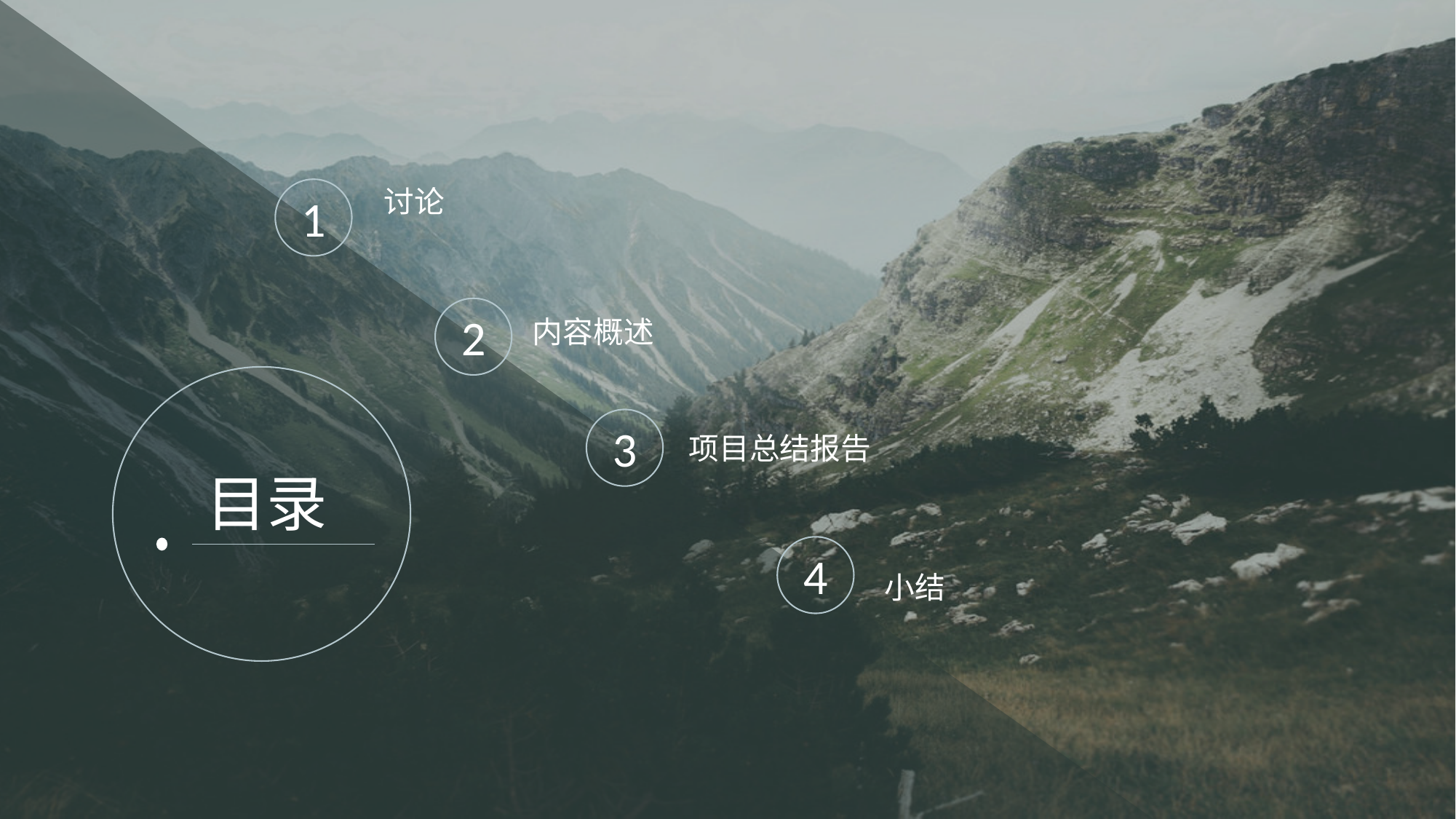

讨论
1
2
内容概述

3
项目总结报告
目录
4

小结